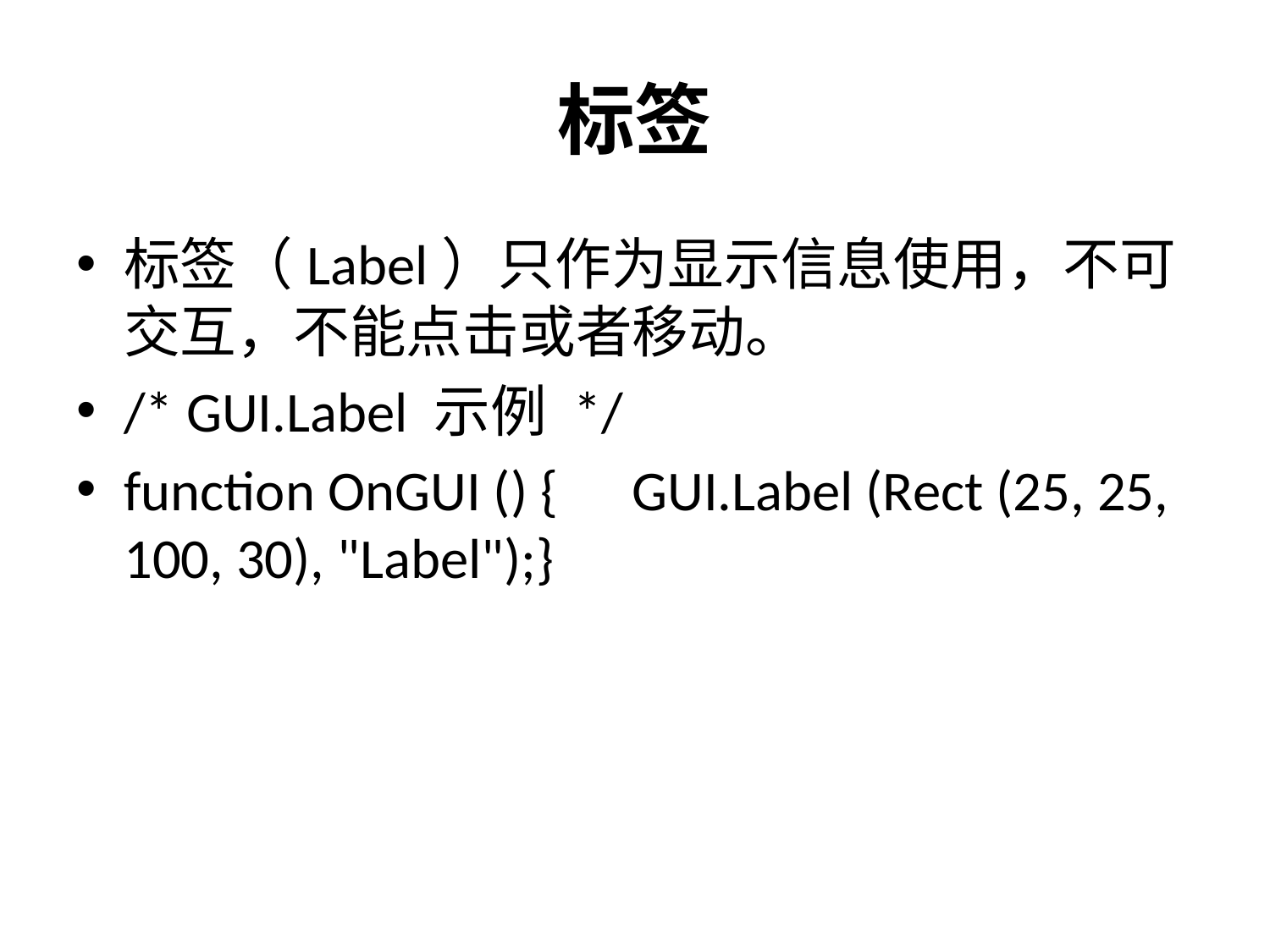

# 标签
标签（Label）只作为显示信息使用，不可交互，不能点击或者移动。
/* GUI.Label 示例 */
function OnGUI () {	GUI.Label (Rect (25, 25, 100, 30), "Label");}